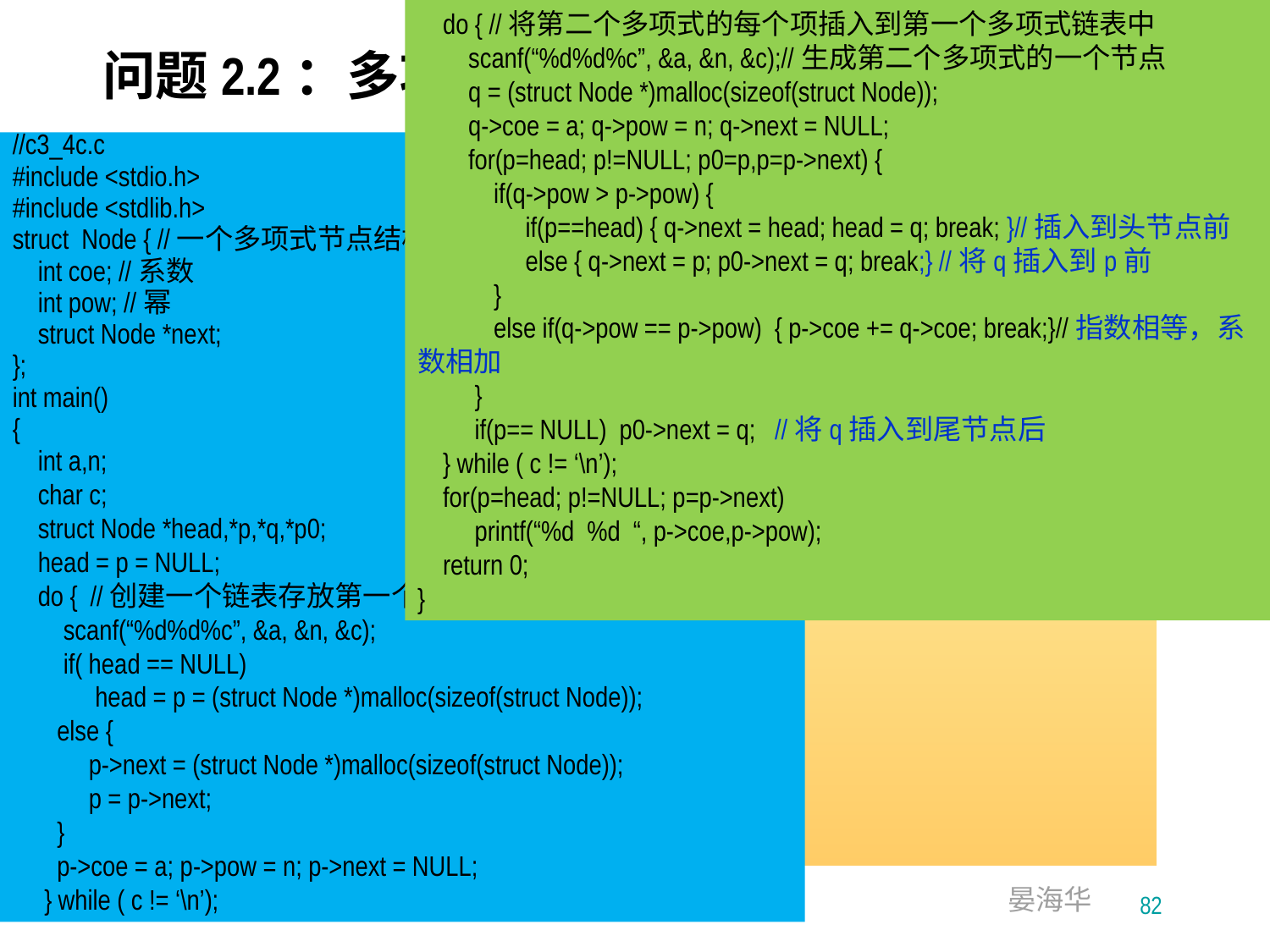

do { //将第二个多项式的每个项插入到第一个多项式链表中
        scanf(“%d%d%c”, &a, &n, &c);//生成第二个多项式的一个节点
        q = (struct Node *)malloc(sizeof(struct Node));
        q->coe = a; q->pow = n; q->next = NULL;
        for(p=head; p!=NULL; p0=p,p=p->next) {
            if(q->pow > p->pow) {
                 if(p==head) { q->next = head; head = q; break; }//插入到头节点前
                 else { q->next = p; p0->next = q; break;} //将q插入到p前
            }
            else if(q->pow == p->pow)  { p->coe += q->coe; break;}//指数相等，系数相加
         }
         if(p== NULL)  p0->next = q;   //将q插入到尾节点后
    } while ( c != ‘\n’);
    for(p=head; p!=NULL; p=p->next)
         printf(“%d  %d  “, p->coe,p->pow);
    return 0;
}
# 问题2.2：多项式相加*
//c3_4c.c
#include <stdio.h>
#include <stdlib.h>
struct  Node { //一个多项式节点结构
    int coe; //系数
    int pow; //幂
    struct Node *next;
};
int main()
{
    int a,n;
    char c;
    struct Node *head,*p,*q,*p0;
    head = p = NULL;
    do {  //创建一个链表存放第一个多项式
        scanf(“%d%d%c”, &a, &n, &c);
        if( head == NULL)
             head = p = (struct Node *)malloc(sizeof(struct Node));
       else {
            p->next = (struct Node *)malloc(sizeof(struct Node));
            p = p->next;
       }
       p->coe = a; p->pow = n; p->next = NULL;
     } while ( c != ‘\n’);
82
构造类型 – 数组和指针